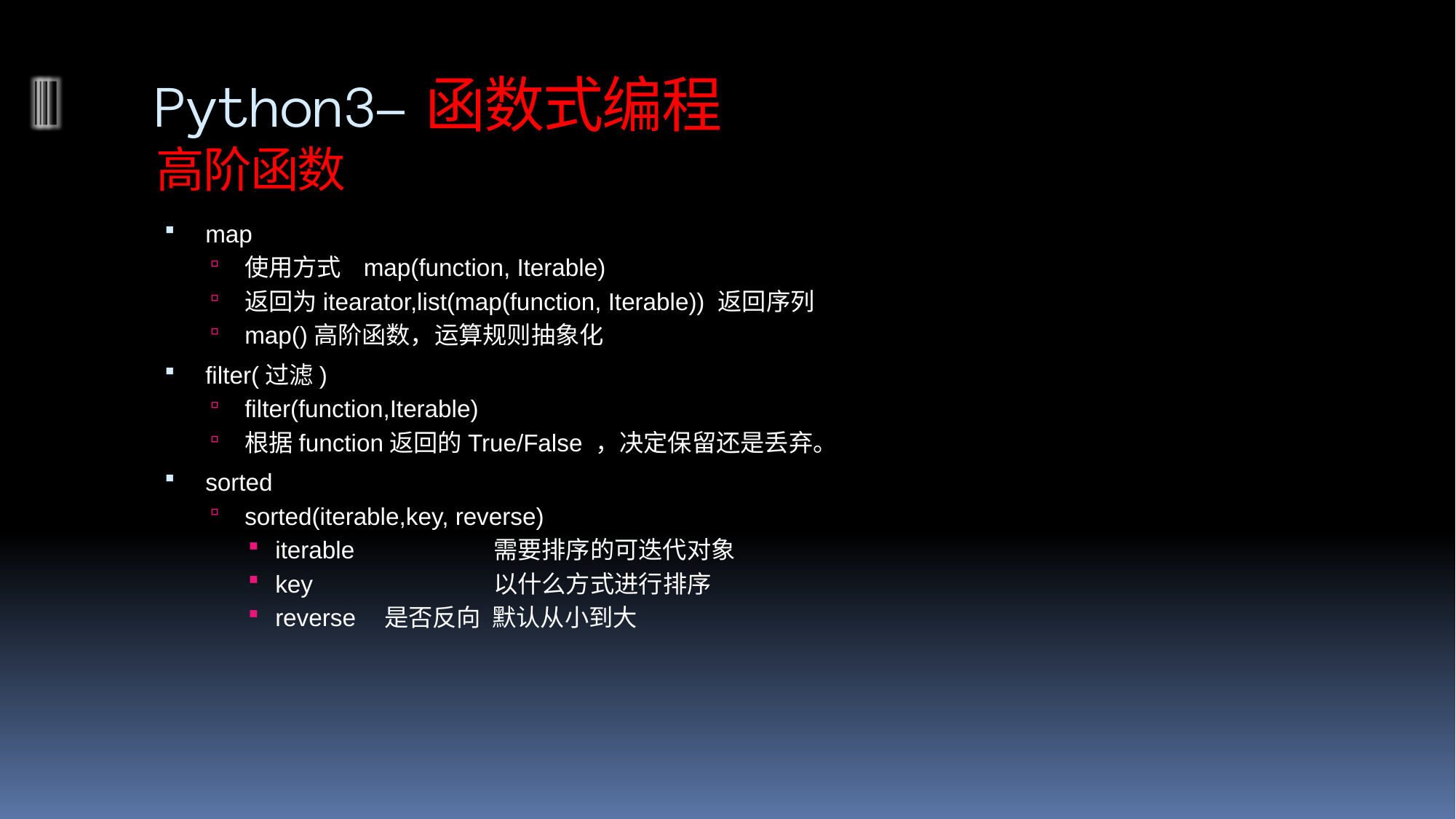

# Python3-函数式编程 高阶函数
map
使用方式   map(function, Iterable)
返回为itearator,list(map(function, Iterable)) 返回序列
map()高阶函数，运算规则抽象化
filter(过滤)
filter(function,Iterable)
根据function返回的True/False ，决定保留还是丢弃。
sorted
sorted(iterable,key, reverse)
iterable		需要排序的可迭代对象
key 		以什么方式进行排序
reverse 	是否反向  默认从小到大